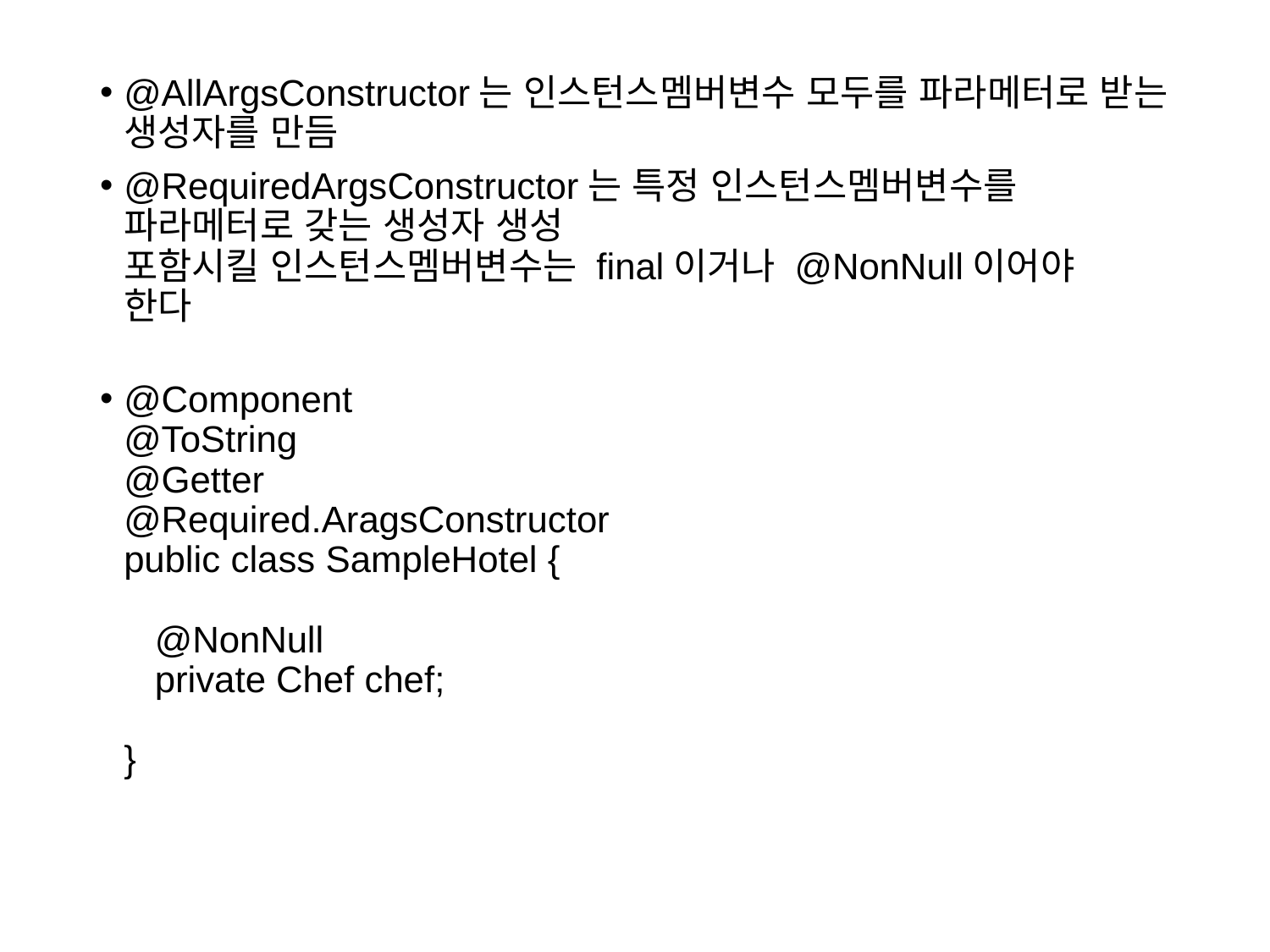

@AllArgsConstructor는 인스턴스멤버변수 모두를 파라메터로 받는 생성자를 만듬
@RequiredArgsConstructor는 특정 인스턴스멤버변수를 파라메터로 갖는 생성자 생성
포함시킬 인스턴스멤버변수는 final이거나 @NonNull이어야
한다
@Component
@ToString
@Getter
@Required.AragsConstructor
public class SampleHotel {
   @NonNull
   private Chef chef;
}